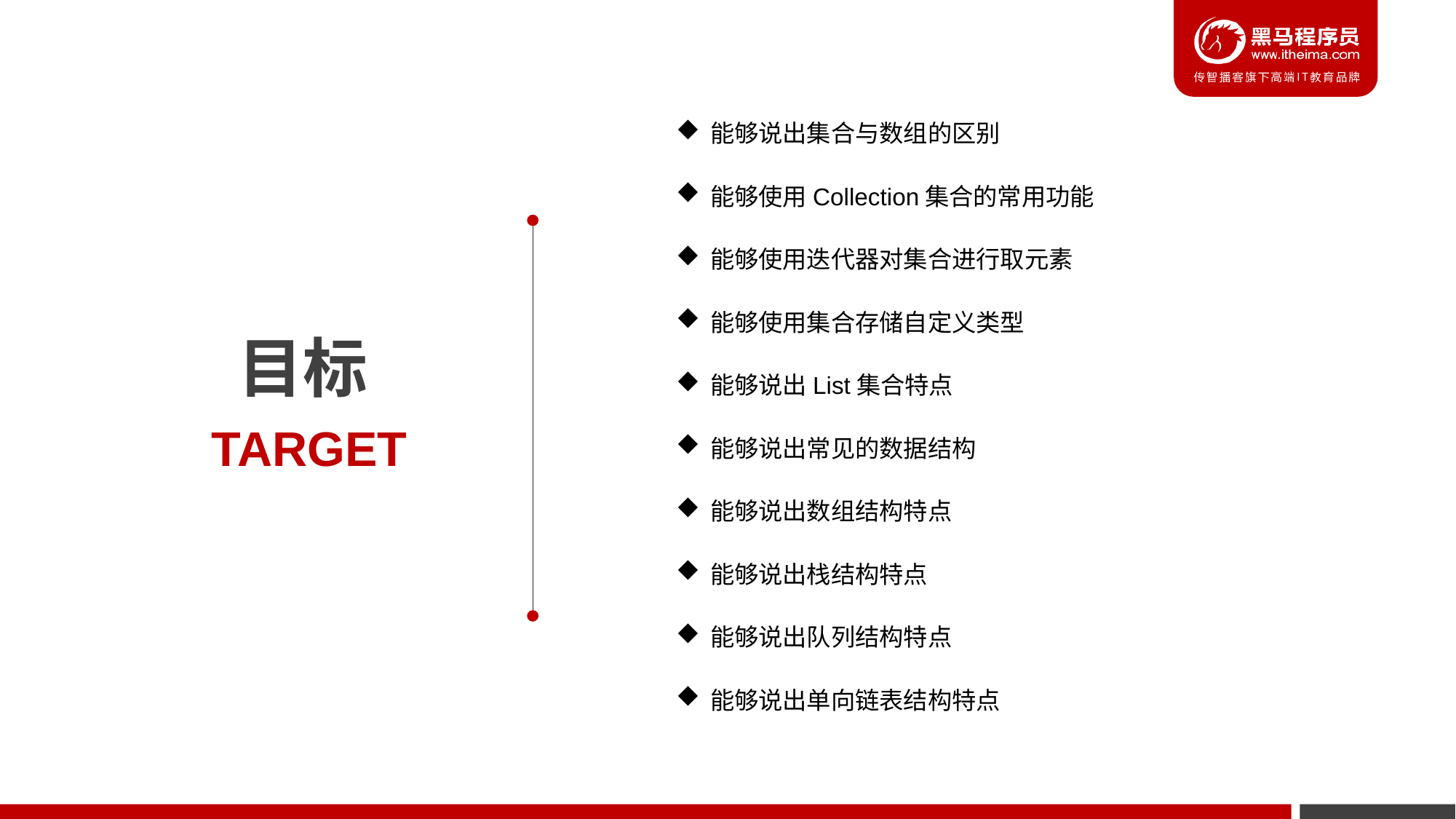

能够说出集合与数组的区别
能够使用Collection集合的常用功能
能够使用迭代器对集合进行取元素
能够使用集合存储自定义类型
能够说出List集合特点
能够说出常见的数据结构
能够说出数组结构特点
能够说出栈结构特点
能够说出队列结构特点
能够说出单向链表结构特点